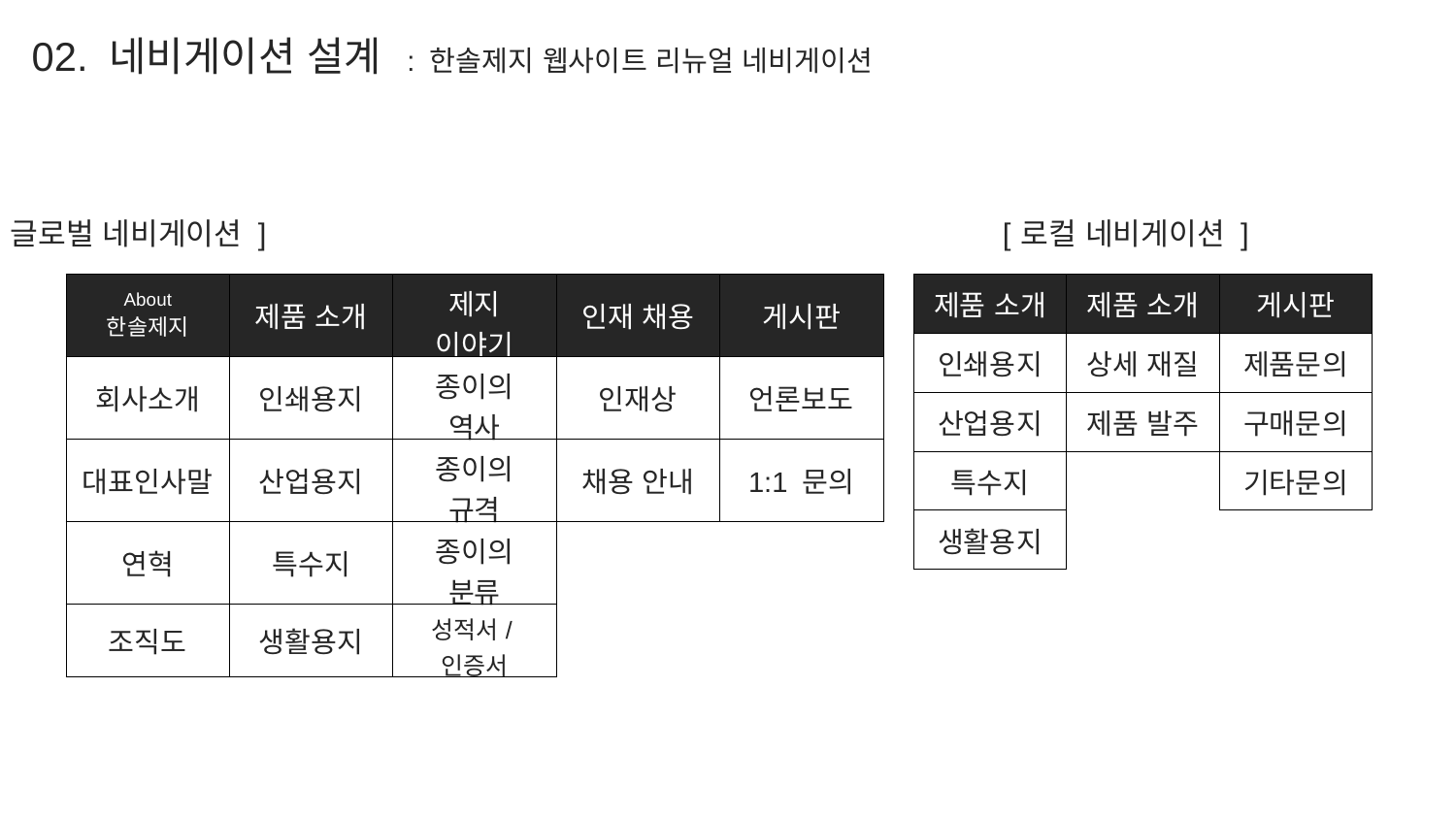

02. 네비게이션 설계    : 한솔제지 웹사이트 리뉴얼 네비게이션
[ 글로벌 네비게이션 ]                                                                                       [로컬 네비게이션 ]
| About 한솔제지 | 제품 소개 | 제지 이야기 | 인재 채용 | 게시판 |
| --- | --- | --- | --- | --- |
| 회사소개 | 인쇄용지 | 종이의 역사 | 인재상 | 언론보도 |
| 대표인사말 | 산업용지 | 종이의 규격 | 채용 안내 | 1:1 문의 |
| 연혁 | 특수지 | 종이의 분류 |  |  |
| 조직도 | 생활용지 | 성적서/인증서 |  |  |
| 제품 소개 | 제품 소개 | 게시판 |
| --- | --- | --- |
| 인쇄용지 | 상세 재질 | 제품문의 |
| 산업용지 | 제품 발주 | 구매문의 |
| 특수지 |  | 기타문의 |
| 생활용지 |  |  |